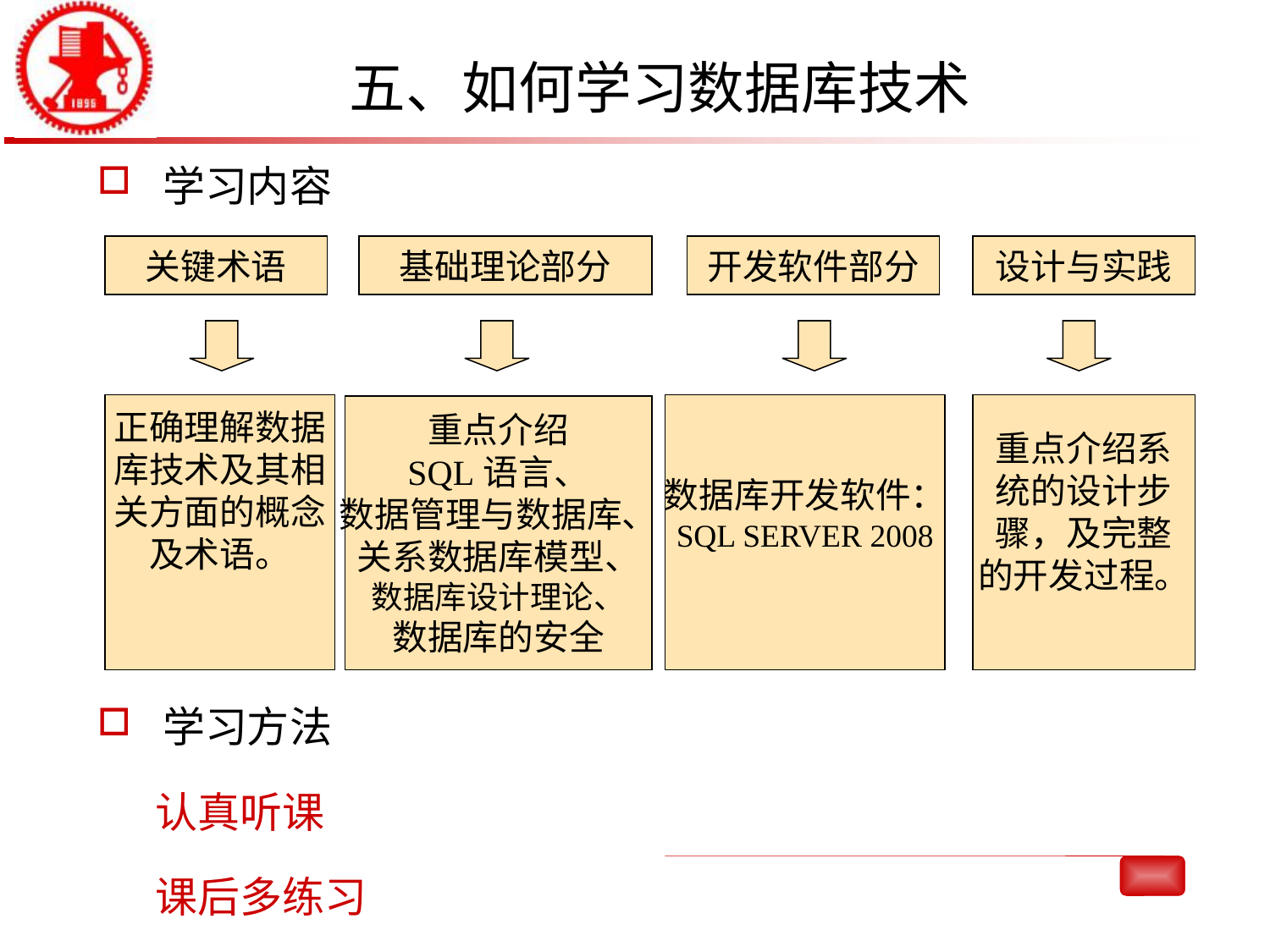

# 五、如何学习数据库技术
学习内容

学习方法
     认真听课
     课后多练习

关键术语
基础理论部分
开发软件部分
设计与实践

正确理解数据
库技术及其相
关方面的概念
及术语。

数据库开发软件：
SQL SERVER 2008

重点介绍系
统的设计步
骤，及完整
的开发过程。

重点介绍
SQL语言、
数据管理与数据库、
关系数据库模型、
数据库设计理论、
数据库的安全
11